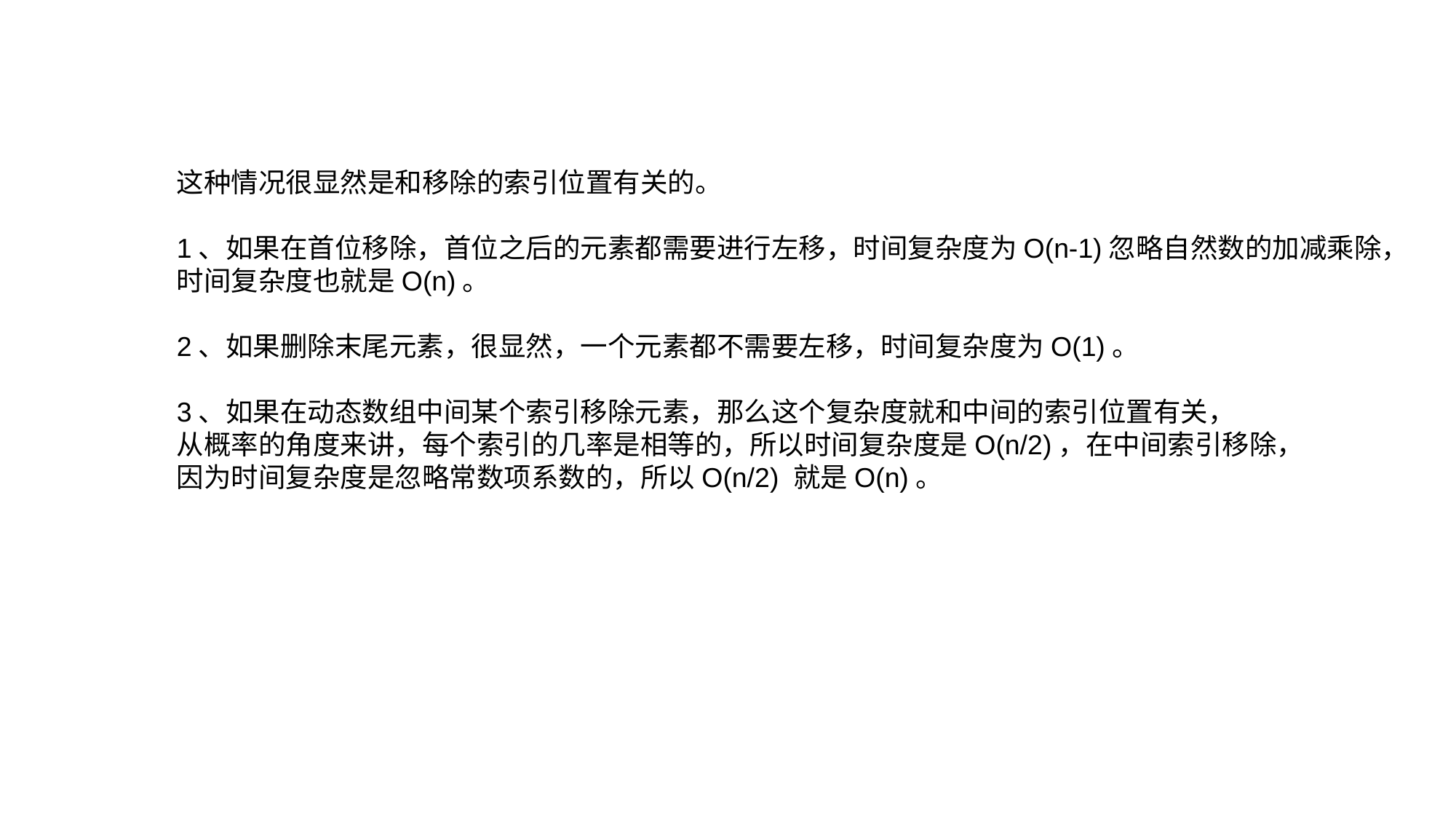

这种情况很显然是和移除的索引位置有关的。

1、如果在首位移除，首位之后的元素都需要进行左移，时间复杂度为O(n-1)忽略自然数的加减乘除，
时间复杂度也就是O(n)。

2、如果删除末尾元素，很显然，一个元素都不需要左移，时间复杂度为O(1)。

3、如果在动态数组中间某个索引移除元素，那么这个复杂度就和中间的索引位置有关，
从概率的角度来讲，每个索引的几率是相等的，所以时间复杂度是O(n/2)，在中间索引移除，
因为时间复杂度是忽略常数项系数的，所以O(n/2) 就是O(n)。